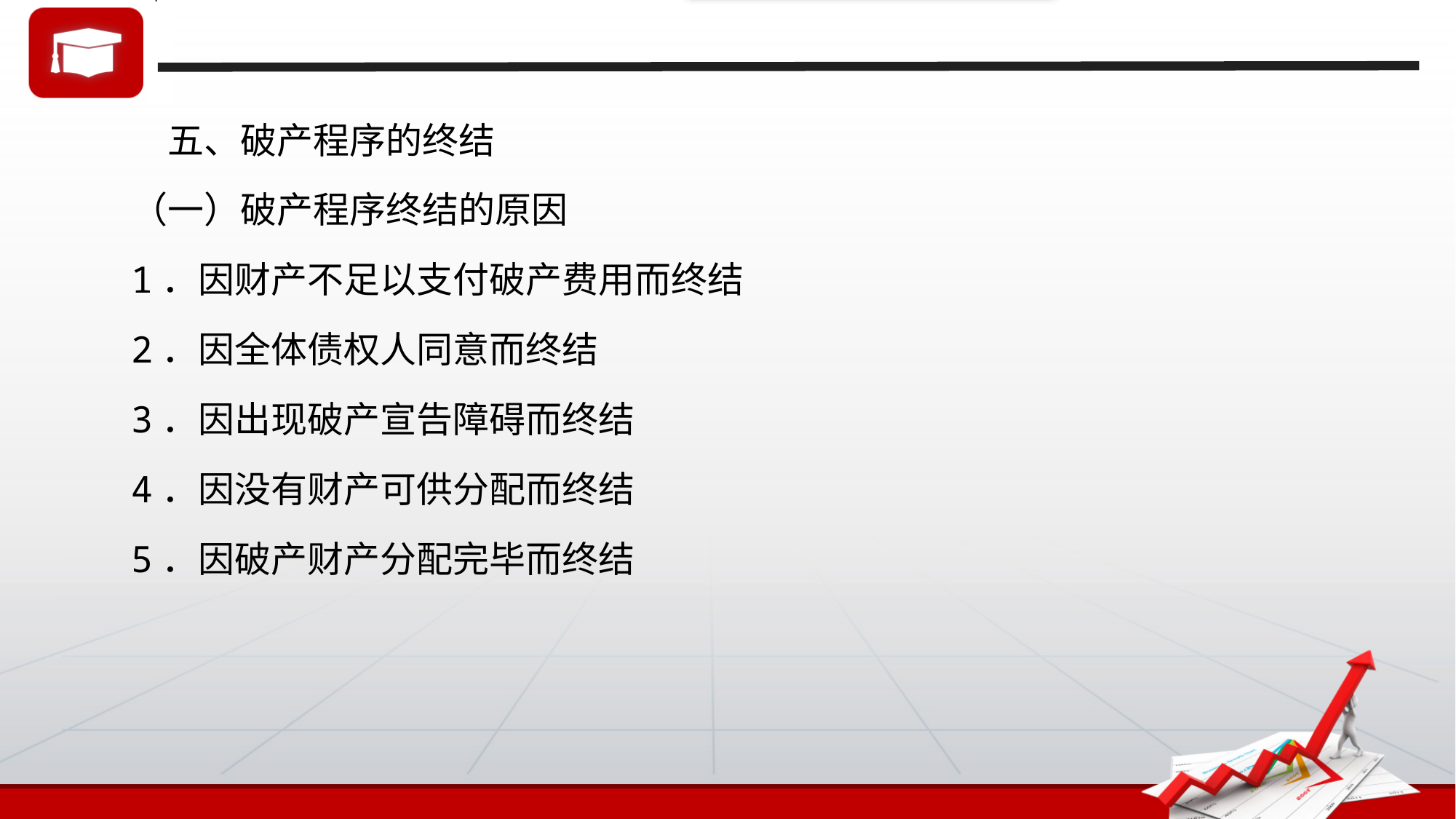

五、破产程序的终结
（一）破产程序终结的原因
1．因财产不足以支付破产费用而终结
2．因全体债权人同意而终结
3．因出现破产宣告障碍而终结
4．因没有财产可供分配而终结
5．因破产财产分配完毕而终结